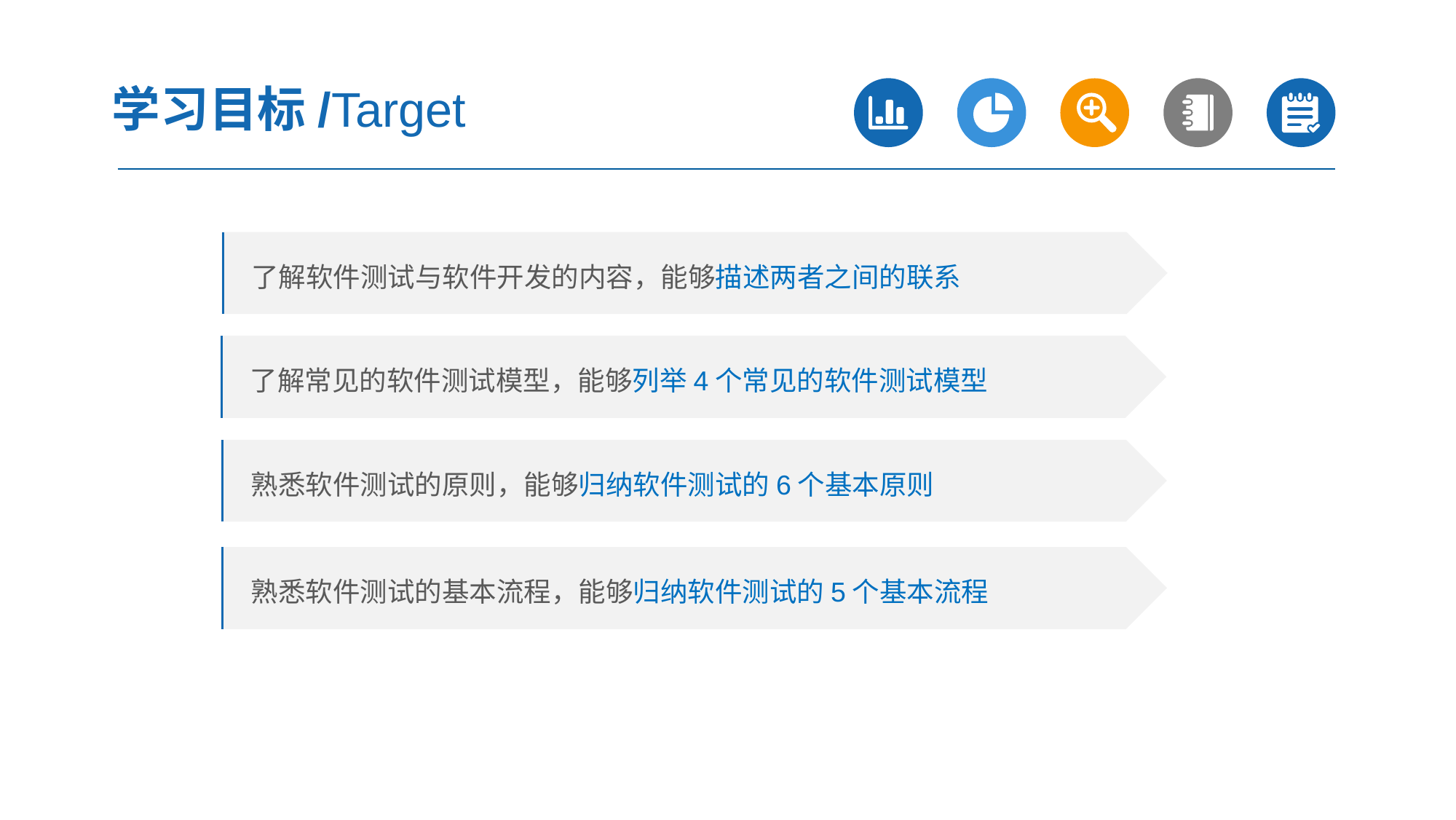

学习目标/Target
  了解软件测试与软件开发的内容，能够描述两者之间的联系

  了解常见的软件测试模型，能够列举4个常见的软件测试模型

  熟悉软件测试的原则，能够归纳软件测试的6个基本原则

  熟悉软件测试的基本流程，能够归纳软件测试的5个基本流程